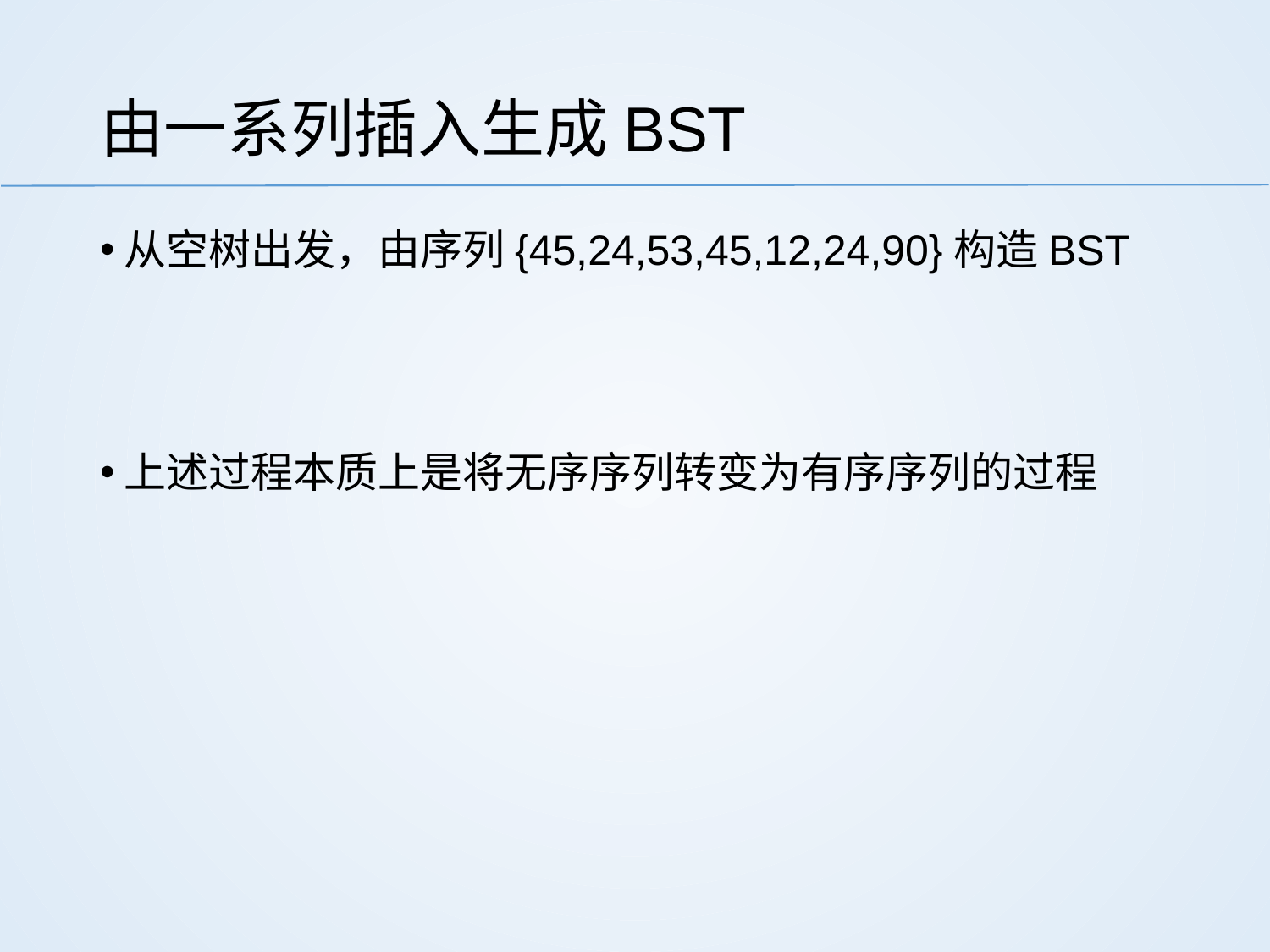

# 由一系列插入生成BST
从空树出发，由序列{45,24,53,45,12,24,90}构造BST

上述过程本质上是将无序序列转变为有序序列的过程
21